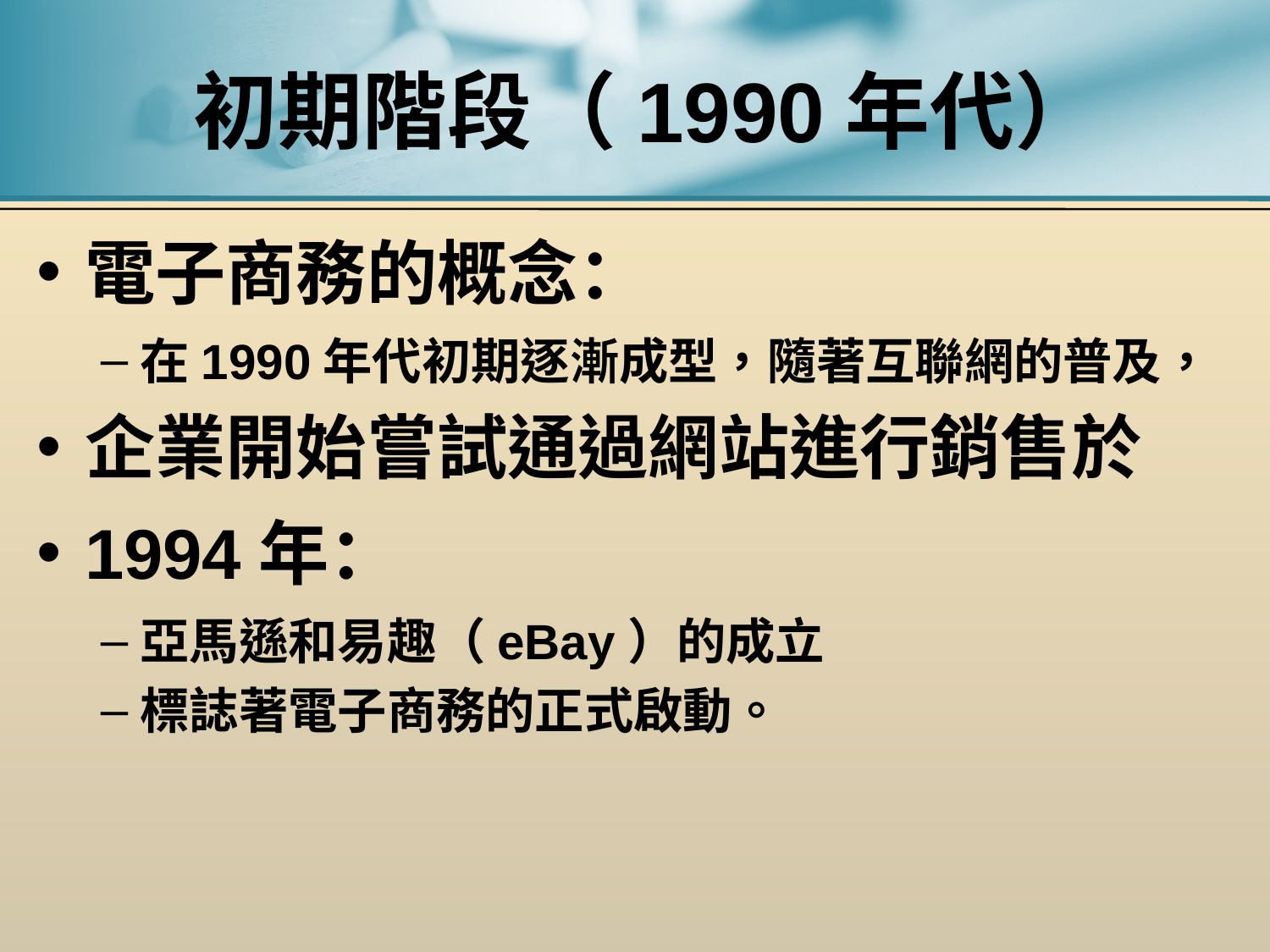

# 初期階段（1990年代）
電子商務的概念：
在1990年代初期逐漸成型，隨著互聯網的普及，
企業開始嘗試通過網站進行銷售於
1994年：
亞馬遜和易趣（eBay）的成立
標誌著電子商務的正式啟動。